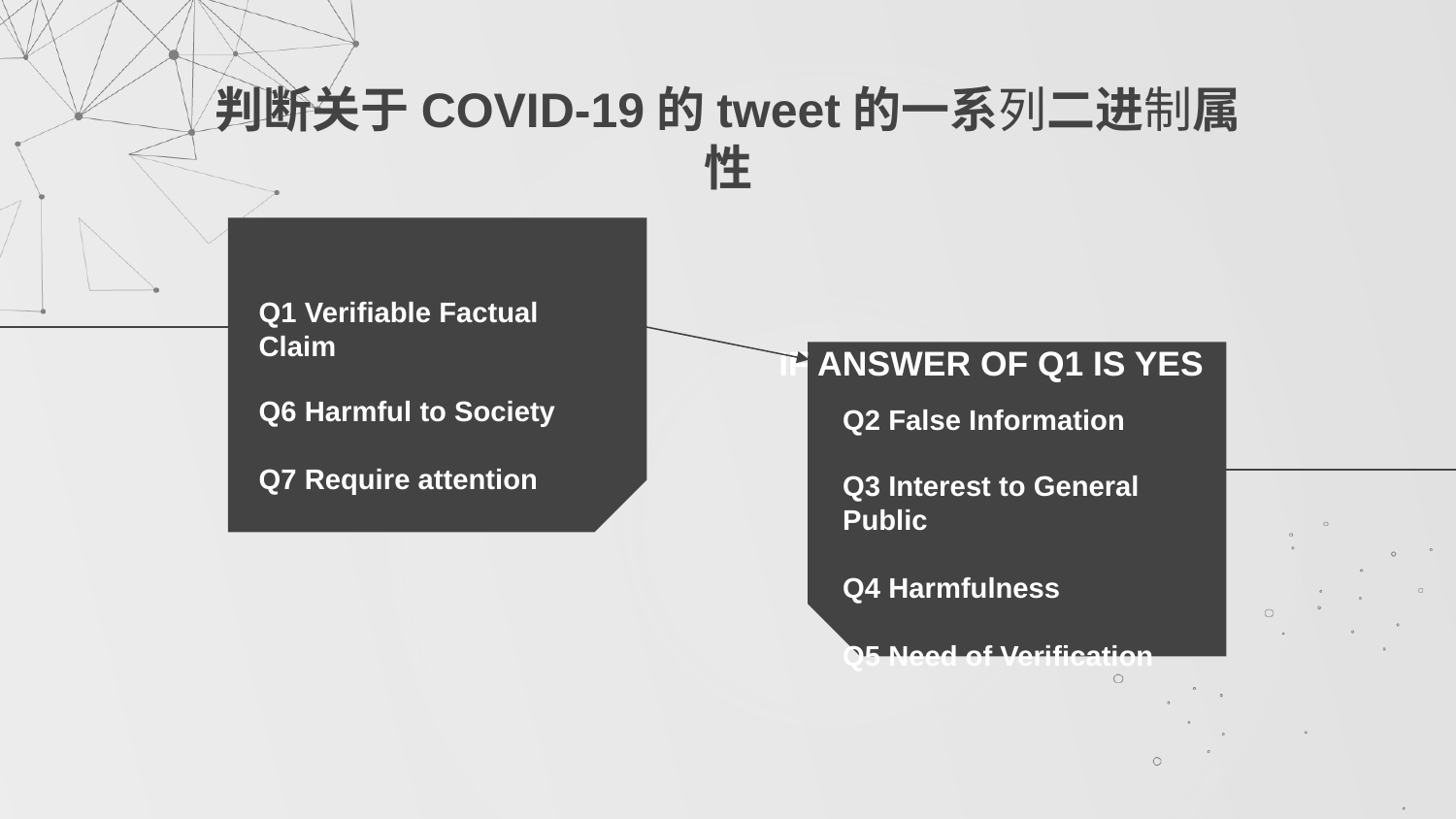

# 判断关于COVID-19的tweet的一系列二进制属性

Q1 Verifiable Factual Claim

Q6 Harmful to Society

Q7 Require attention

IF ANSWER OF Q1 IS YES

Q2 False Information

Q3 Interest to General Public

Q4 Harmfulness

Q5 Need of Verification